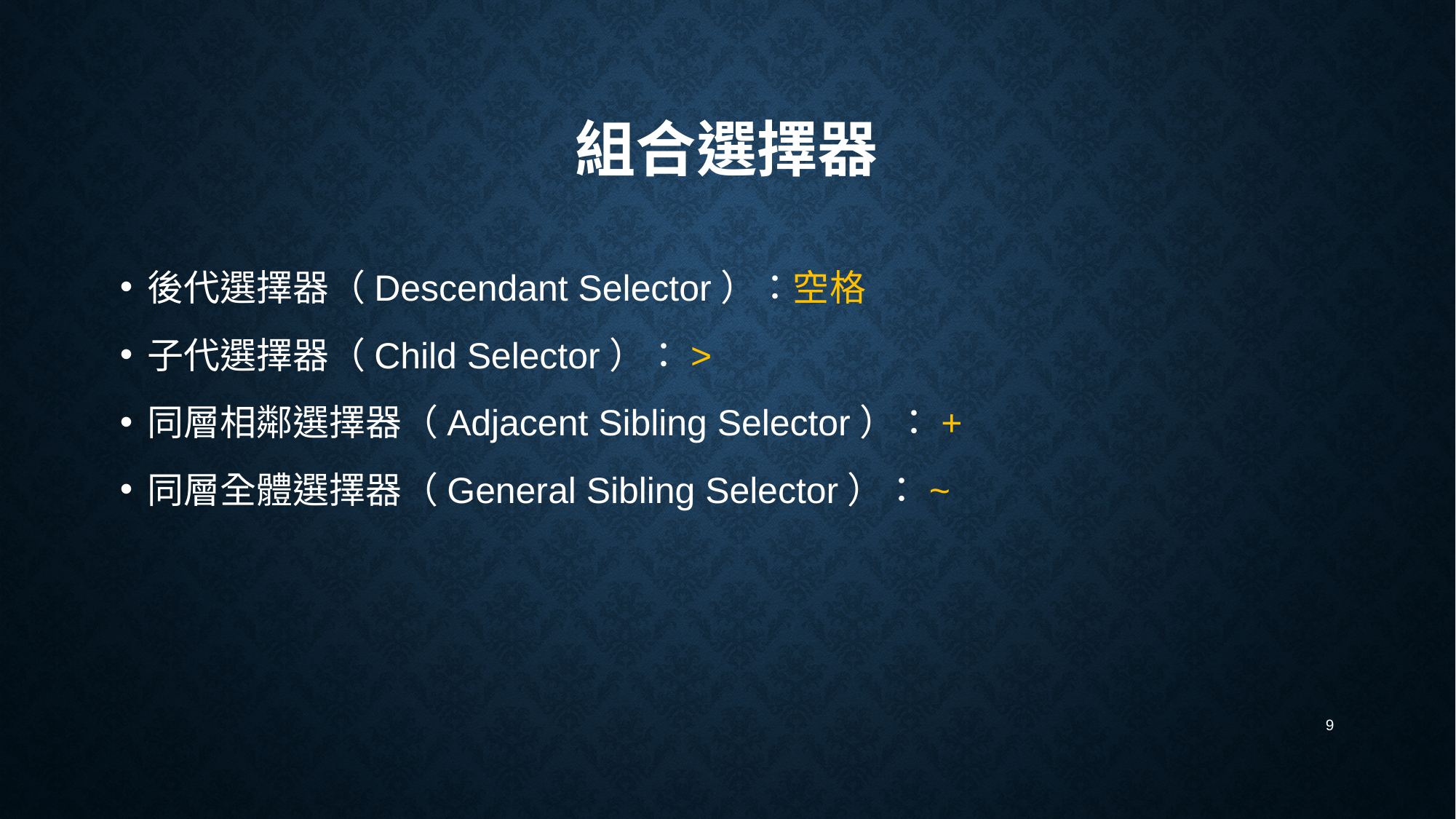

# 組合選擇器
後代選擇器（Descendant Selector）：空格
子代選擇器（Child Selector）：>
同層相鄰選擇器（Adjacent Sibling Selector）：+
同層全體選擇器（General Sibling Selector）：~
9